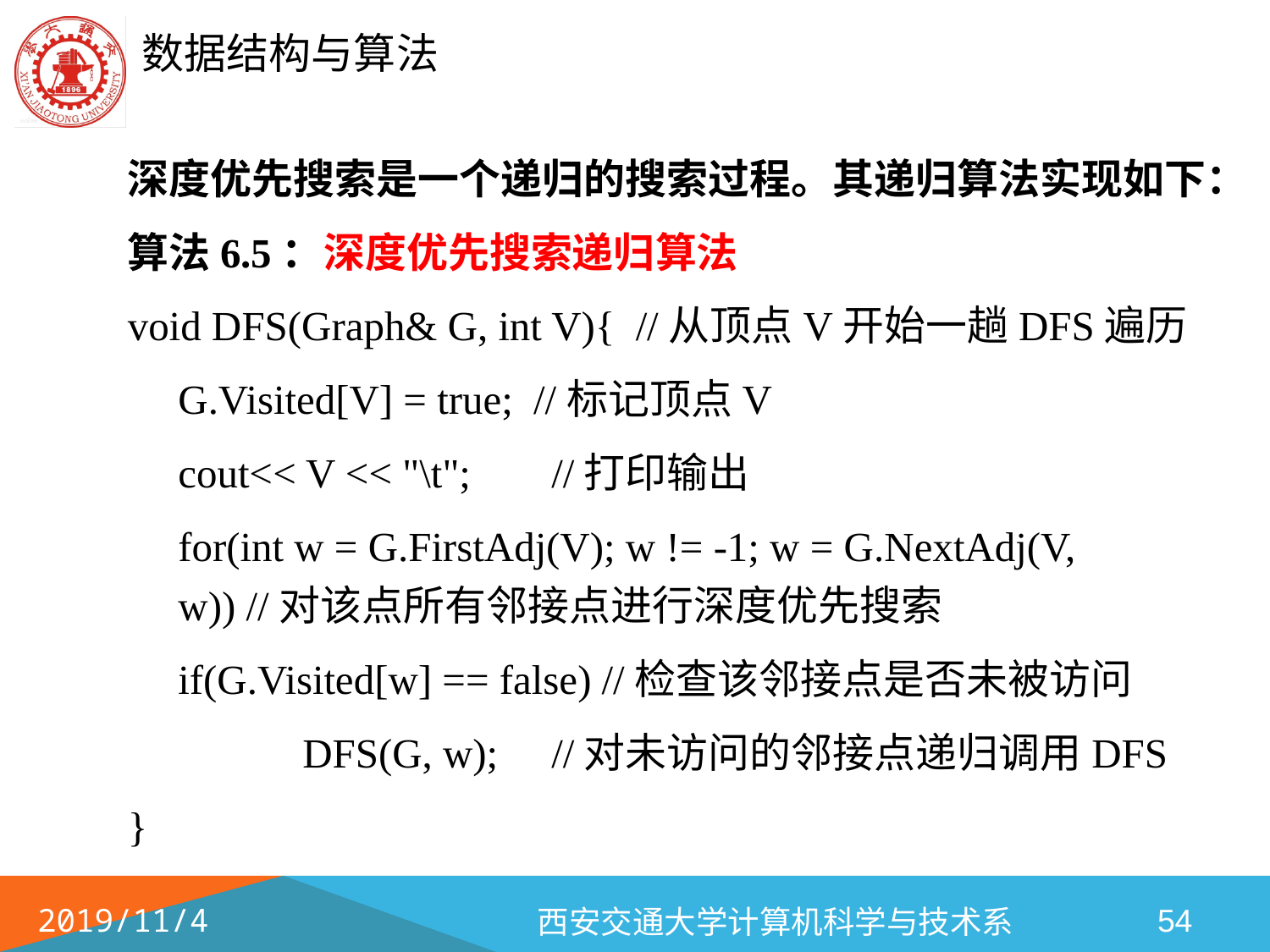

深度优先搜索是一个递归的搜索过程。其递归算法实现如下：
算法6.5：深度优先搜索递归算法
void DFS(Graph& G, int V){  //从顶点V开始一趟DFS遍历
	G.Visited[V] = true;  //标记顶点V
	cout<< V << "\t";	//打印输出
	for(int w = G.FirstAdj(V); w != -1; w = G.NextAdj(V, w)) //对该点所有邻接点进行深度优先搜索
		if(G.Visited[w] == false) //检查该邻接点是否未被访问
            	DFS(G, w);	//对未访问的邻接点递归调用DFS
}